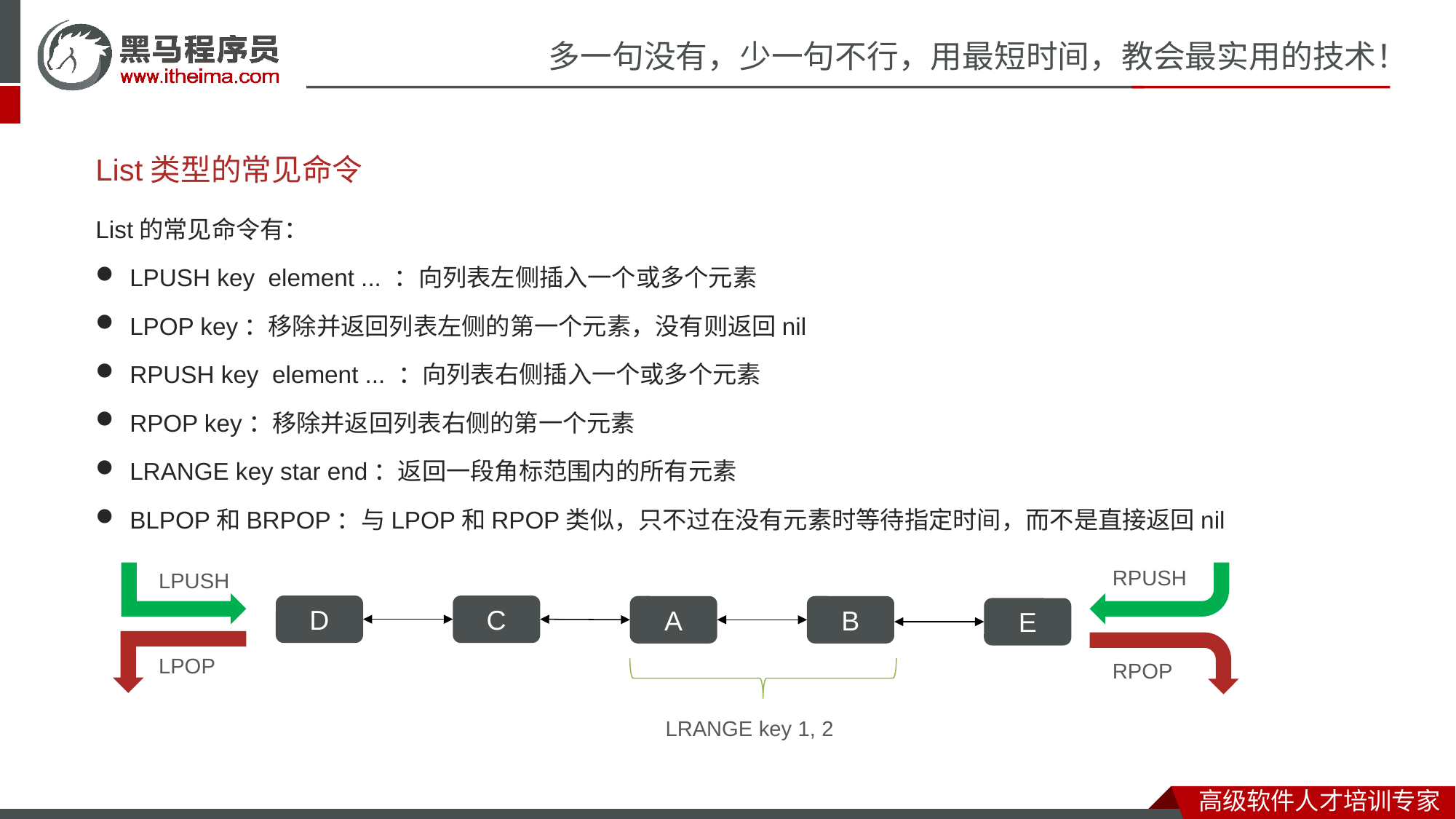

# List类型的常见命令
List的常见命令有：
LPUSH key  element ... ：向列表左侧插入一个或多个元素
LPOP key：移除并返回列表左侧的第一个元素，没有则返回nil
RPUSH key  element ... ：向列表右侧插入一个或多个元素
RPOP key：移除并返回列表右侧的第一个元素
LRANGE key star end：返回一段角标范围内的所有元素
BLPOP和BRPOP：与LPOP和RPOP类似，只不过在没有元素时等待指定时间，而不是直接返回nil

RPUSH
LPUSH

D
C
A
B
E

LPOP
RPOP
LRANGE key 1, 2